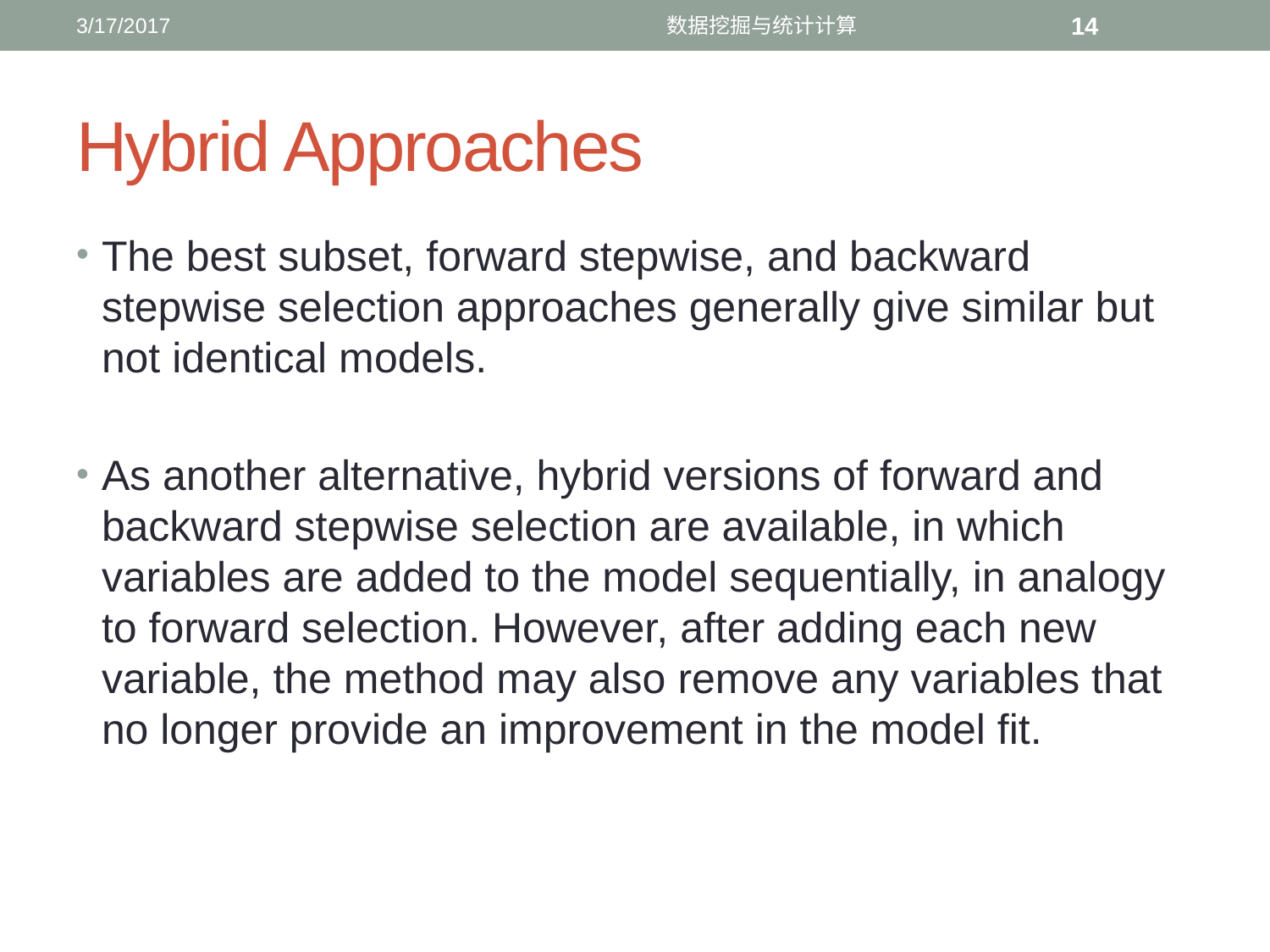

3/17/2017
数据挖掘与统计计算
14
# Hybrid Approaches
The best subset, forward stepwise, and backward stepwise selection approaches generally give similar but not identical models.

As another alternative, hybrid versions of forward and backward stepwise selection are available, in which variables are added to the model sequentially, in analogy to forward selection. However, after adding each new variable, the method may also remove any variables that no longer provide an improvement in the model fit.